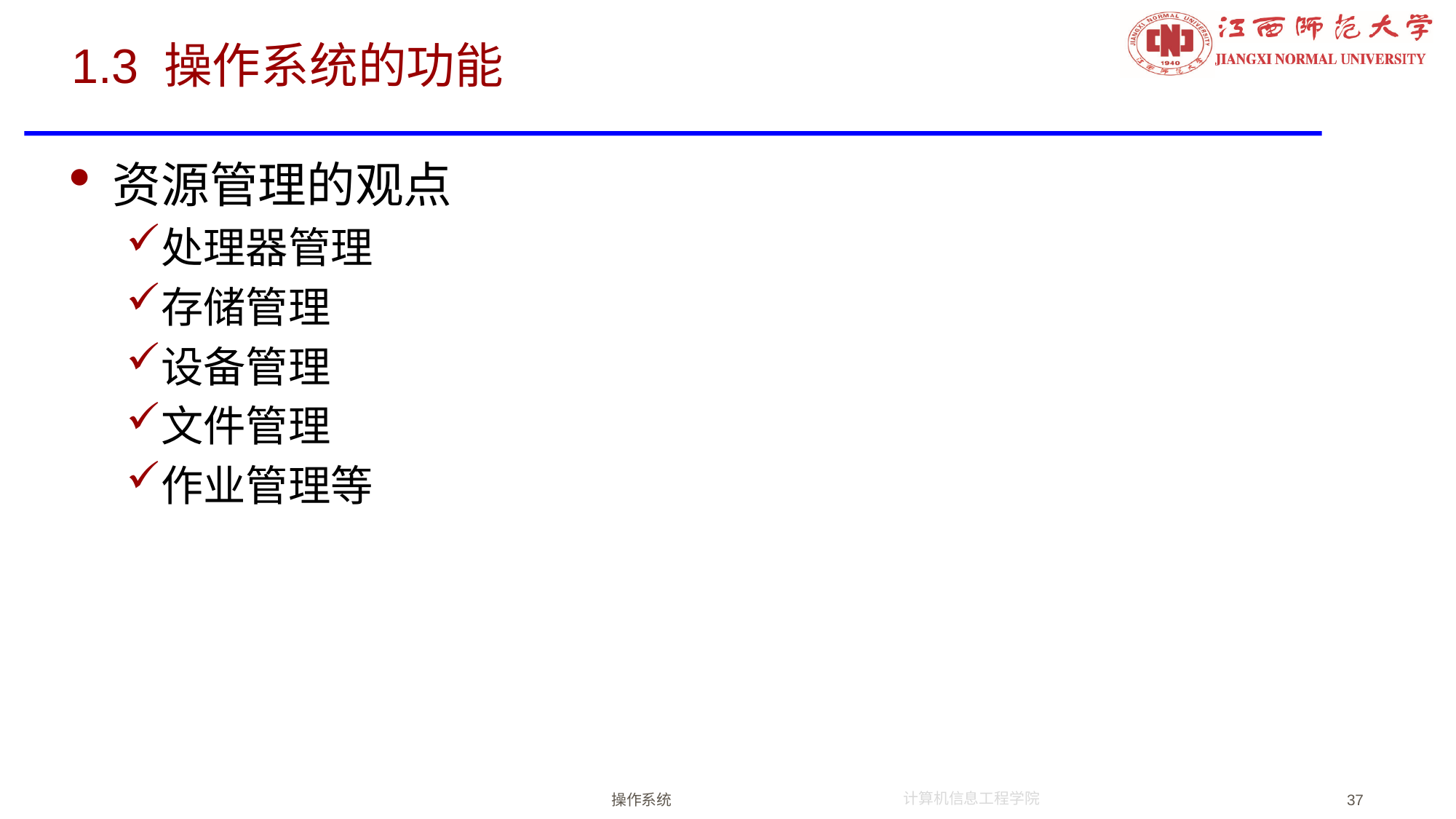

# 1.3 操作系统的功能
资源管理的观点
处理器管理
存储管理
设备管理
文件管理
作业管理等
操作系统
37